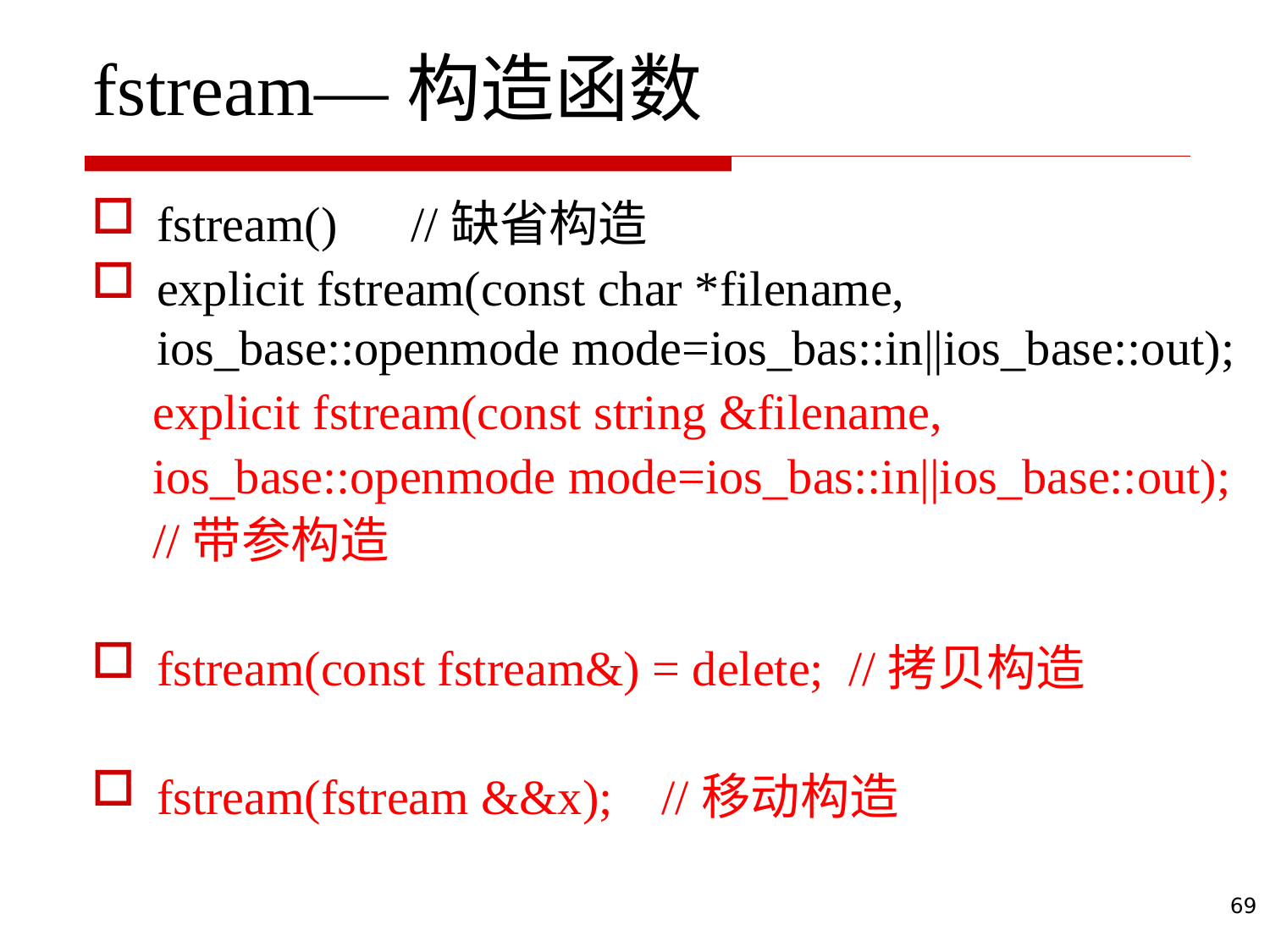

# fstream—构造函数
fstream()      //缺省构造
explicit fstream(const char *filename, ios_base::openmode mode=ios_bas::in||ios_base::out);
     explicit fstream(const string &filename,
     ios_base::openmode mode=ios_bas::in||ios_base::out);
     //带参构造

fstream(const fstream&) = delete;  //拷贝构造

fstream(fstream &&x);    //移动构造

69